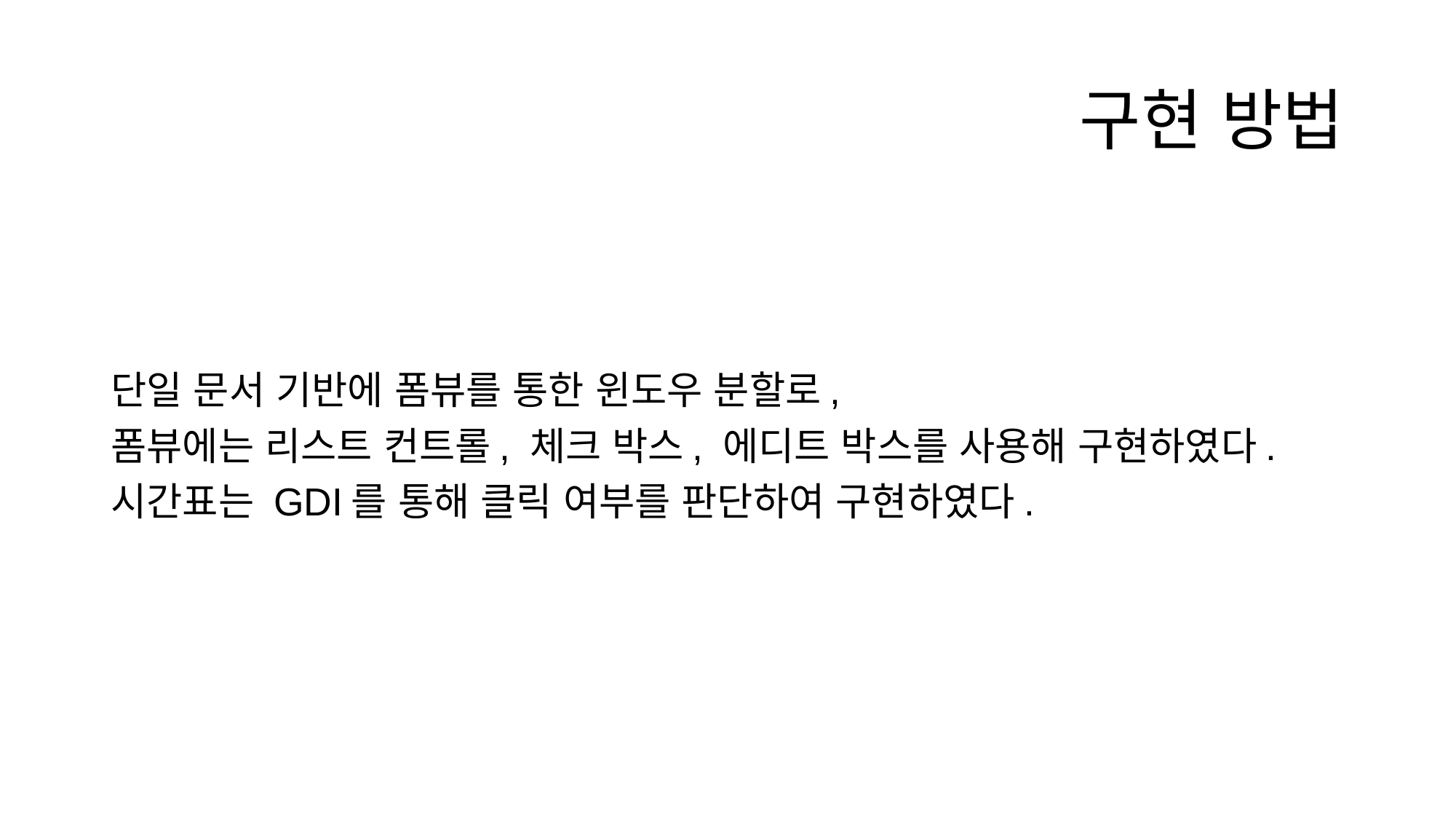

# 구현 방법
단일 문서 기반에 폼뷰를 통한 윈도우 분할로,
폼뷰에는 리스트 컨트롤, 체크 박스, 에디트 박스를 사용해 구현하였다.
시간표는 GDI를 통해 클릭 여부를 판단하여 구현하였다.